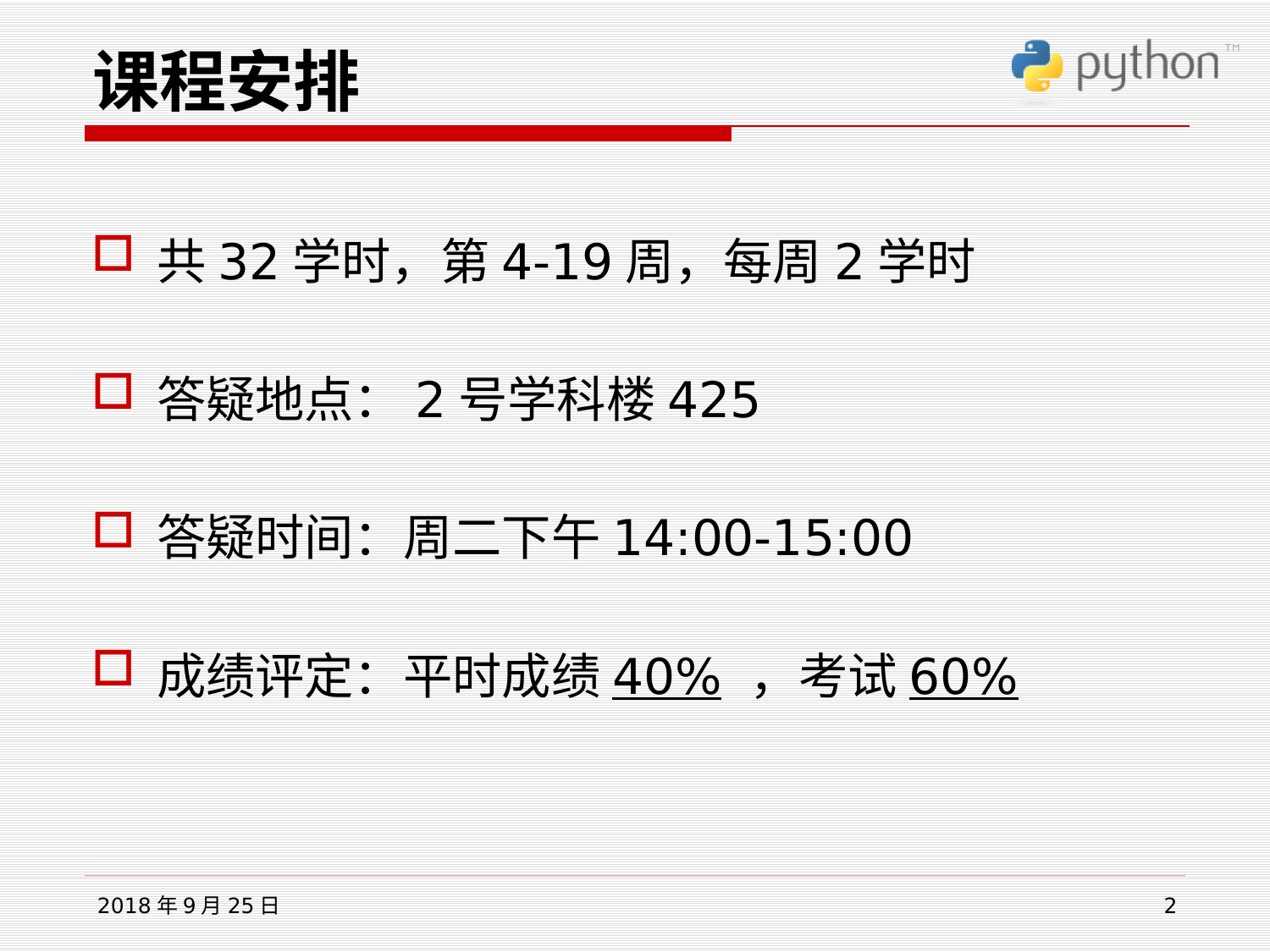

# 课程安排

共32学时，第4-19周，每周2学时

答疑地点：2号学科楼425

答疑时间：周二下午14:00-15:00

成绩评定：平时成绩40% ，考试60%
2018年9月25日
2